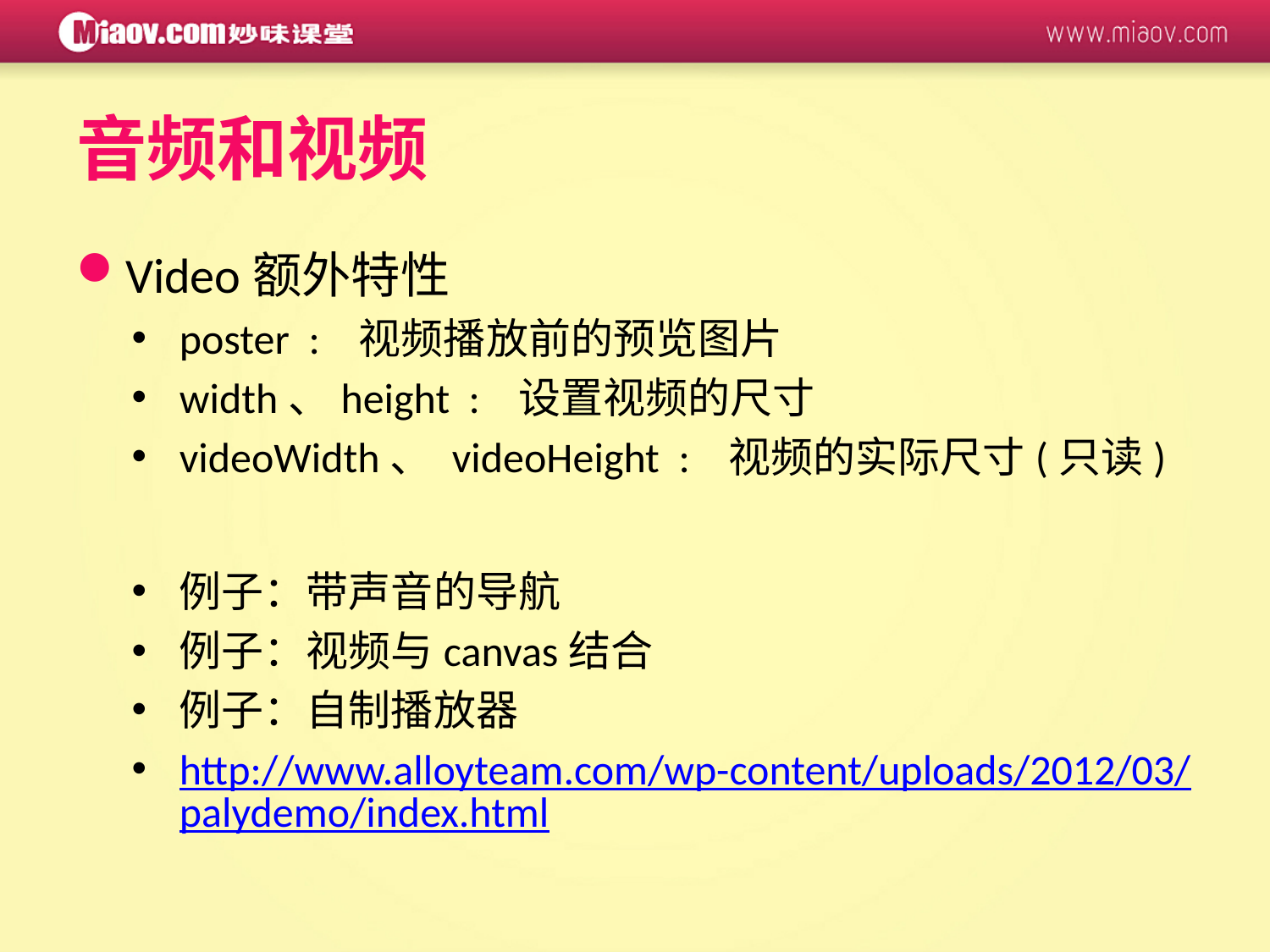

音频和视频
Video额外特性
poster  :   视频播放前的预览图片
width、height  :   设置视频的尺寸
videoWidth、 videoHeight  :   视频的实际尺寸(只读)

例子：带声音的导航
例子：视频与canvas结合
例子：自制播放器
http://www.alloyteam.com/wp-content/uploads/2012/03/palydemo/index.html